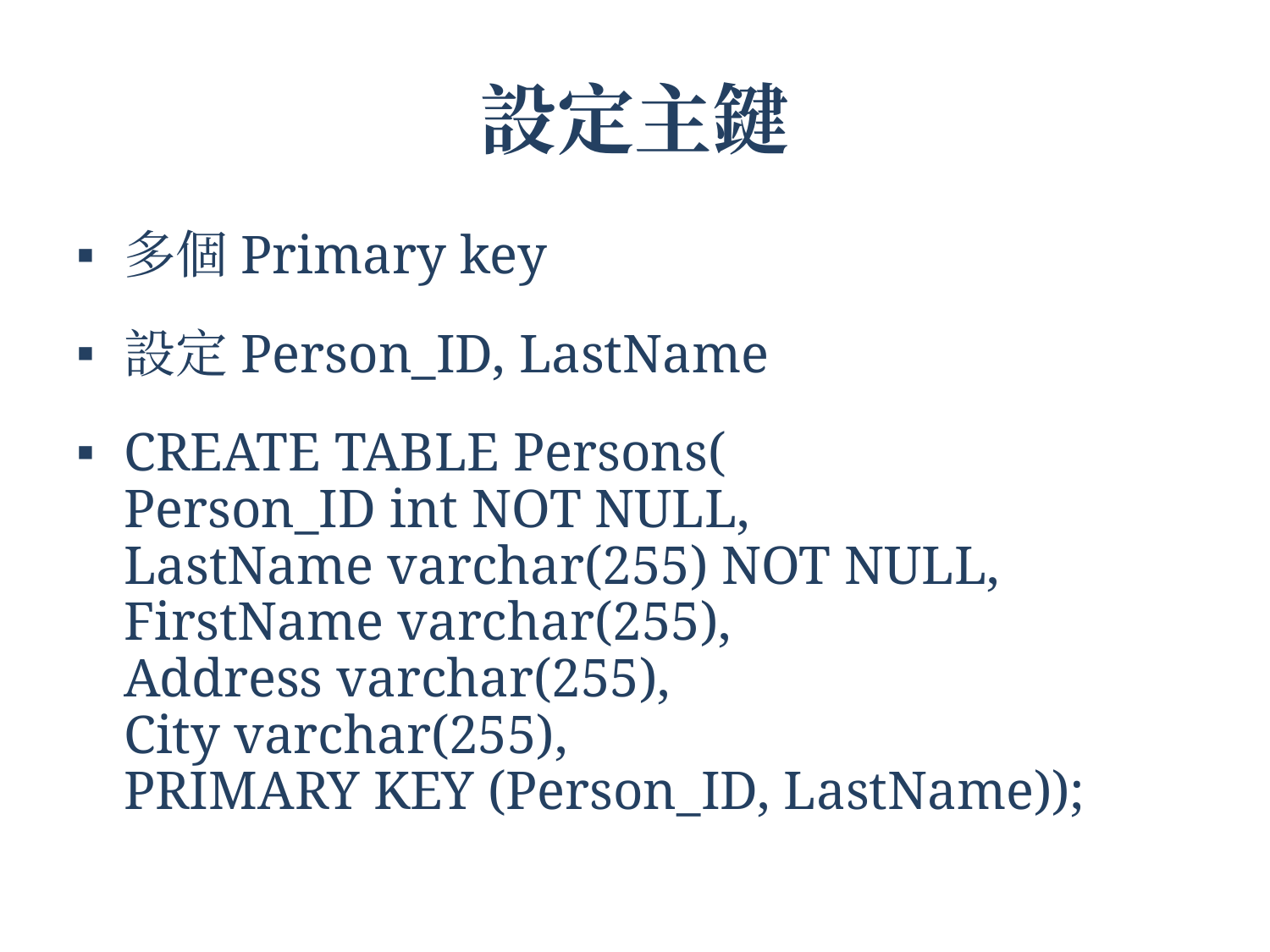

# 設定主鍵
多個Primary key
設定Person_ID, LastName
CREATE TABLE Persons(
Person_ID int NOT NULL,
LastName varchar(255) NOT NULL,
FirstName varchar(255),
Address varchar(255),
City varchar(255),
PRIMARY KEY (Person_ID, LastName));